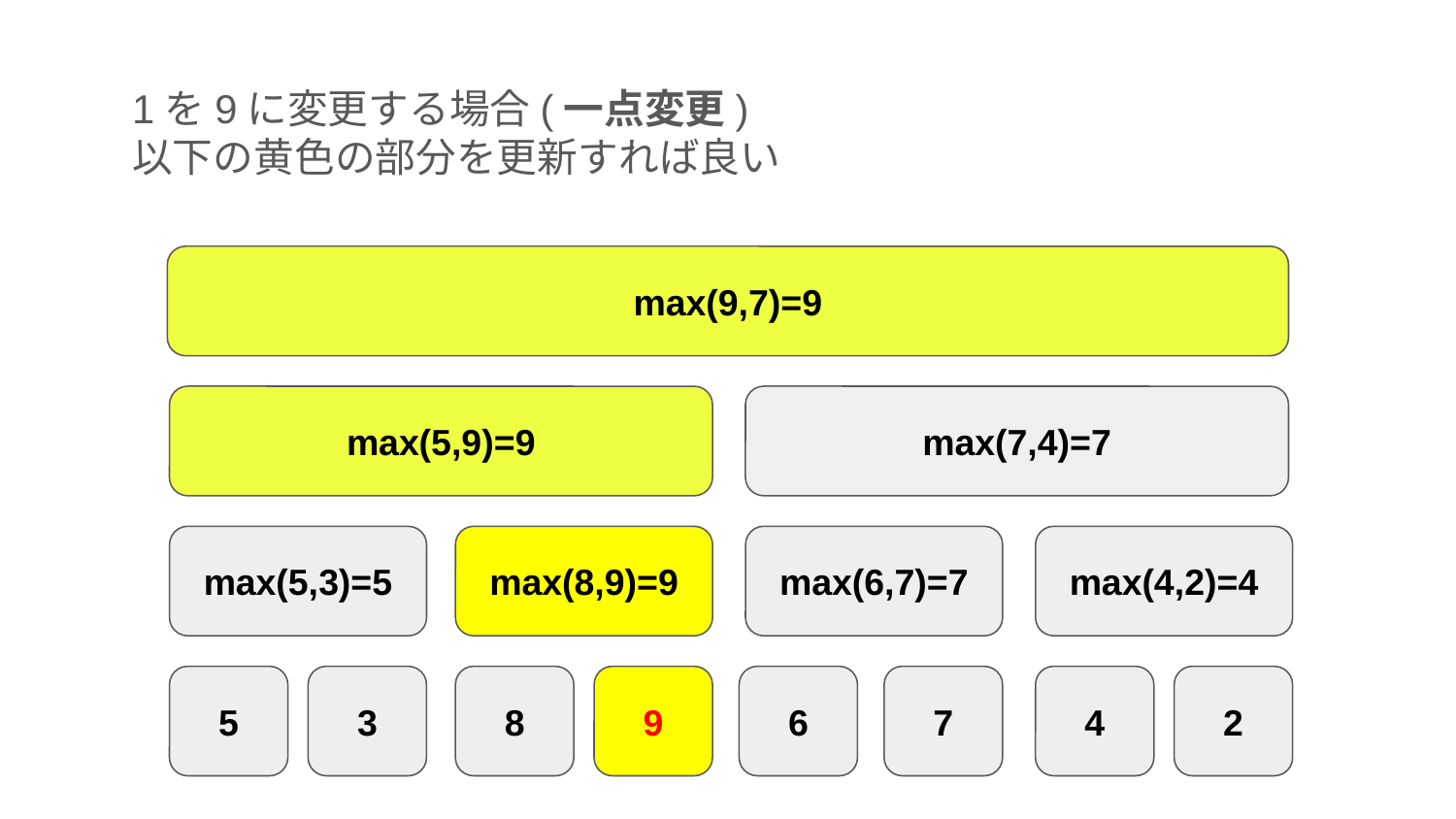

1を9に変更する場合(一点変更)
以下の黄色の部分を更新すれば良い

max(9,7)=9
max(5,9)=9
max(7,4)=7
max(5,3)=5
max(8,9)=9
max(6,7)=7
max(4,2)=4
5
3
8
9
6
7
4
2